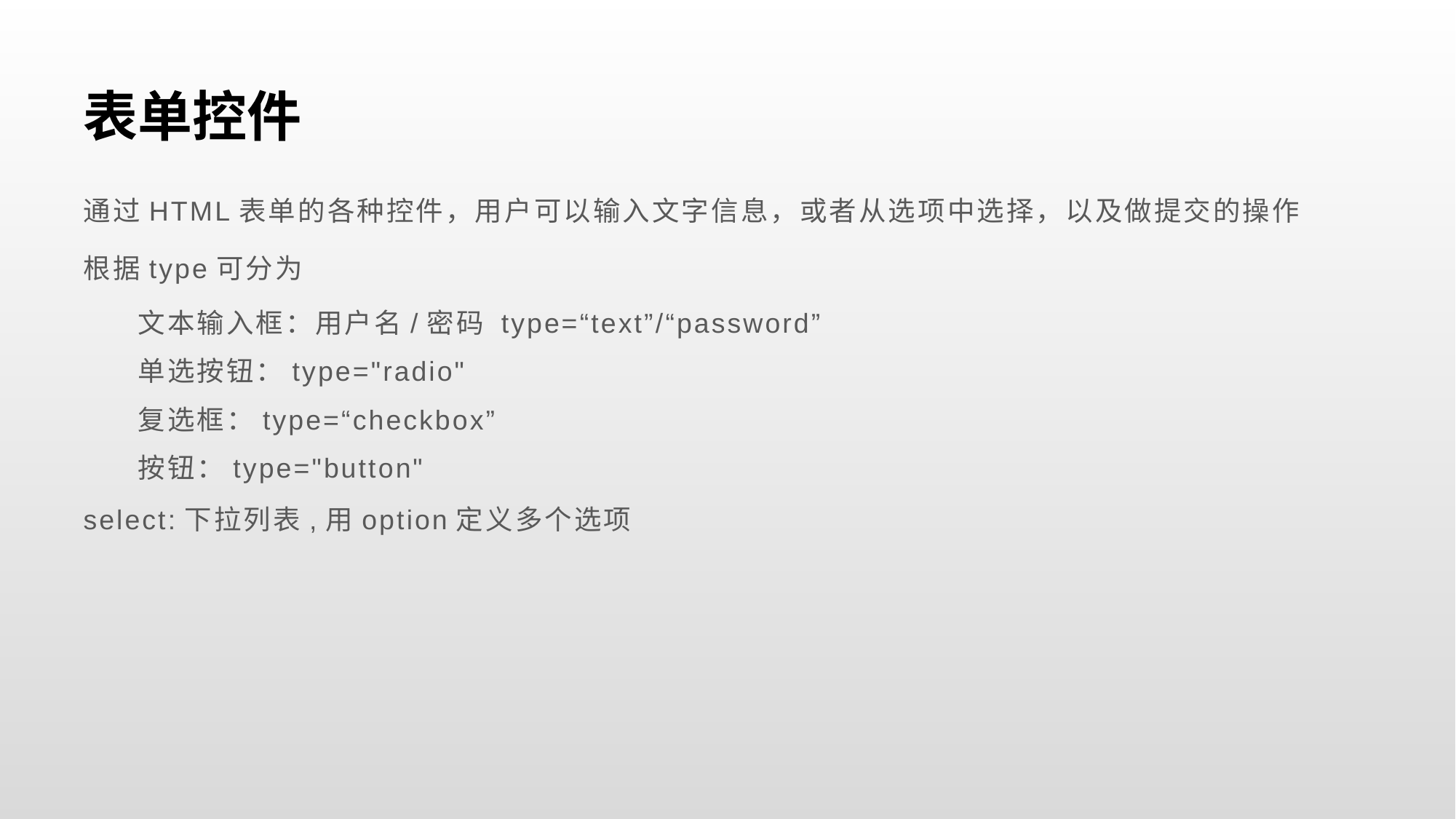

# 表单控件
通过HTML表单的各种控件，用户可以输入文字信息，或者从选项中选择，以及做提交的操作
根据type可分为
文本输入框：用户名/密码 type=“text”/“password”
单选按钮：type="radio"
复选框：type=“checkbox”
按钮：type="button"
select:下拉列表,用option定义多个选项